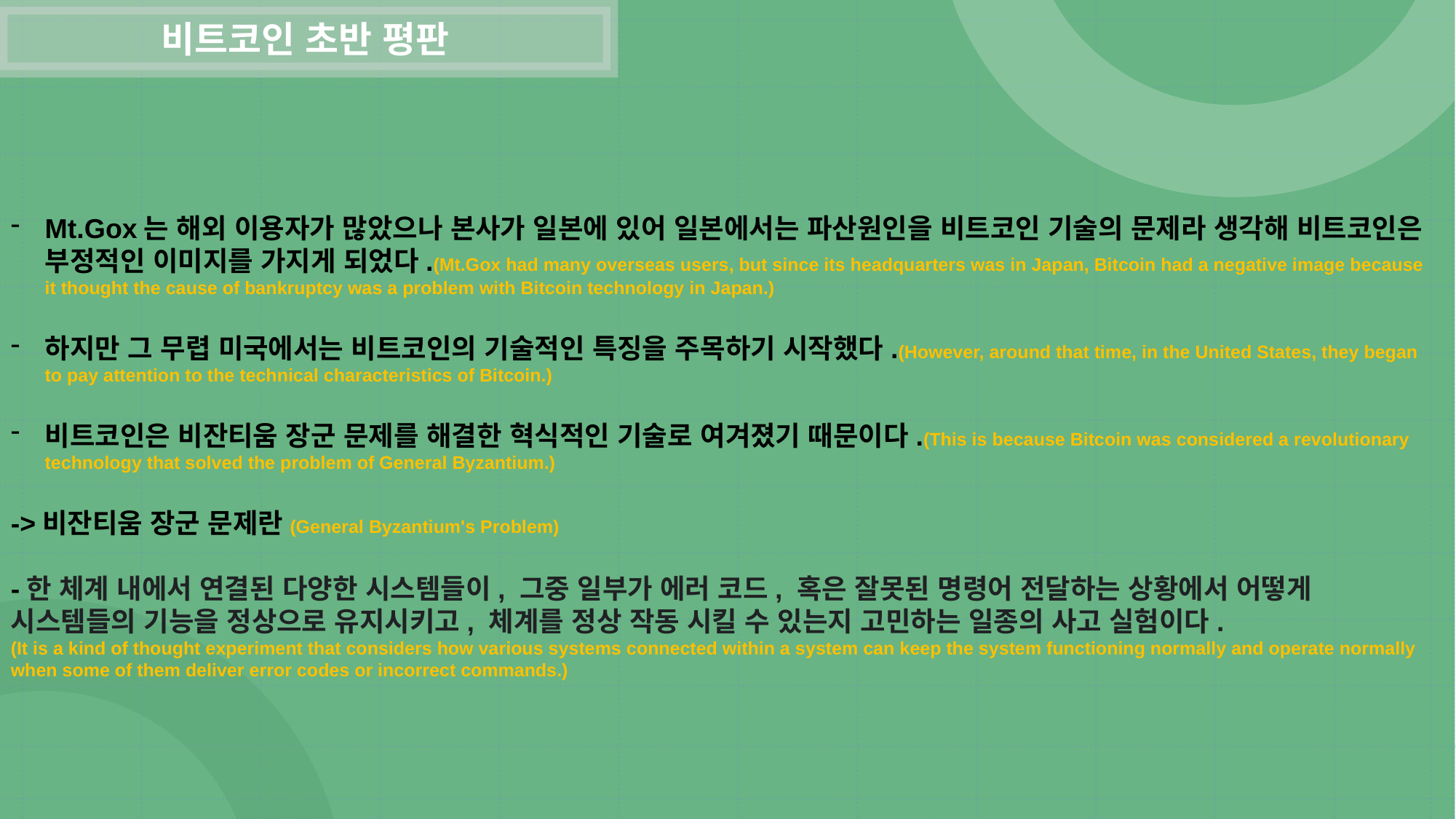

비트코인 초반 평판
Mt.Gox는 해외 이용자가 많았으나 본사가 일본에 있어 일본에서는 파산원인을 비트코인 기술의 문제라 생각해 비트코인은 부정적인 이미지를 가지게 되었다.(Mt.Gox had many overseas users, but since its headquarters was in Japan, Bitcoin had a negative image because it thought the cause of bankruptcy was a problem with Bitcoin technology in Japan.)

하지만 그 무렵 미국에서는 비트코인의 기술적인 특징을 주목하기 시작했다.(However, around that time, in the United States, they began to pay attention to the technical characteristics of Bitcoin.)

비트코인은 비잔티움 장군 문제를 해결한 혁식적인 기술로 여겨졌기 때문이다.(This is because Bitcoin was considered a revolutionary technology that solved the problem of General Byzantium.)

->비잔티움 장군 문제란(General Byzantium's Problem)

-한 체계 내에서 연결된 다양한 시스템들이, 그중 일부가 에러 코드, 혹은 잘못된 명령어 전달하는 상황에서 어떻게 시스템들의 기능을 정상으로 유지시키고, 체계를 정상 작동 시킬 수 있는지 고민하는 일종의 사고 실험이다.
(It is a kind of thought experiment that considers how various systems connected within a system can keep the system functioning normally and operate normally when some of them deliver error codes or incorrect commands.)